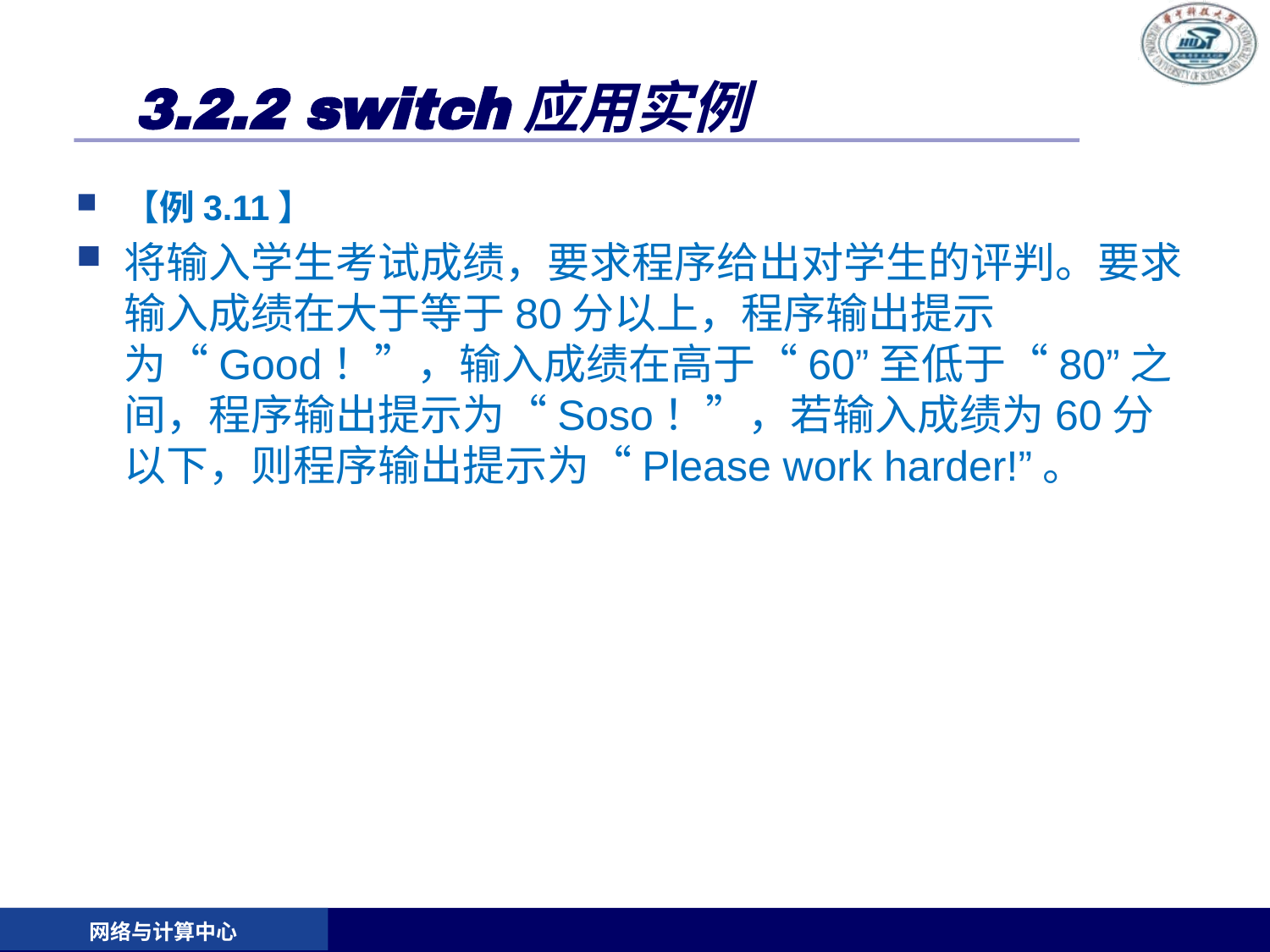

# 3.2.2 switch应用实例
【例3.11】
将输入学生考试成绩，要求程序给出对学生的评判。要求输入成绩在大于等于80分以上，程序输出提示为“Good！”，输入成绩在高于“60”至低于“80”之间，程序输出提示为“Soso！”，若输入成绩为60分以下，则程序输出提示为“Please work harder!”。

网络与计算中心